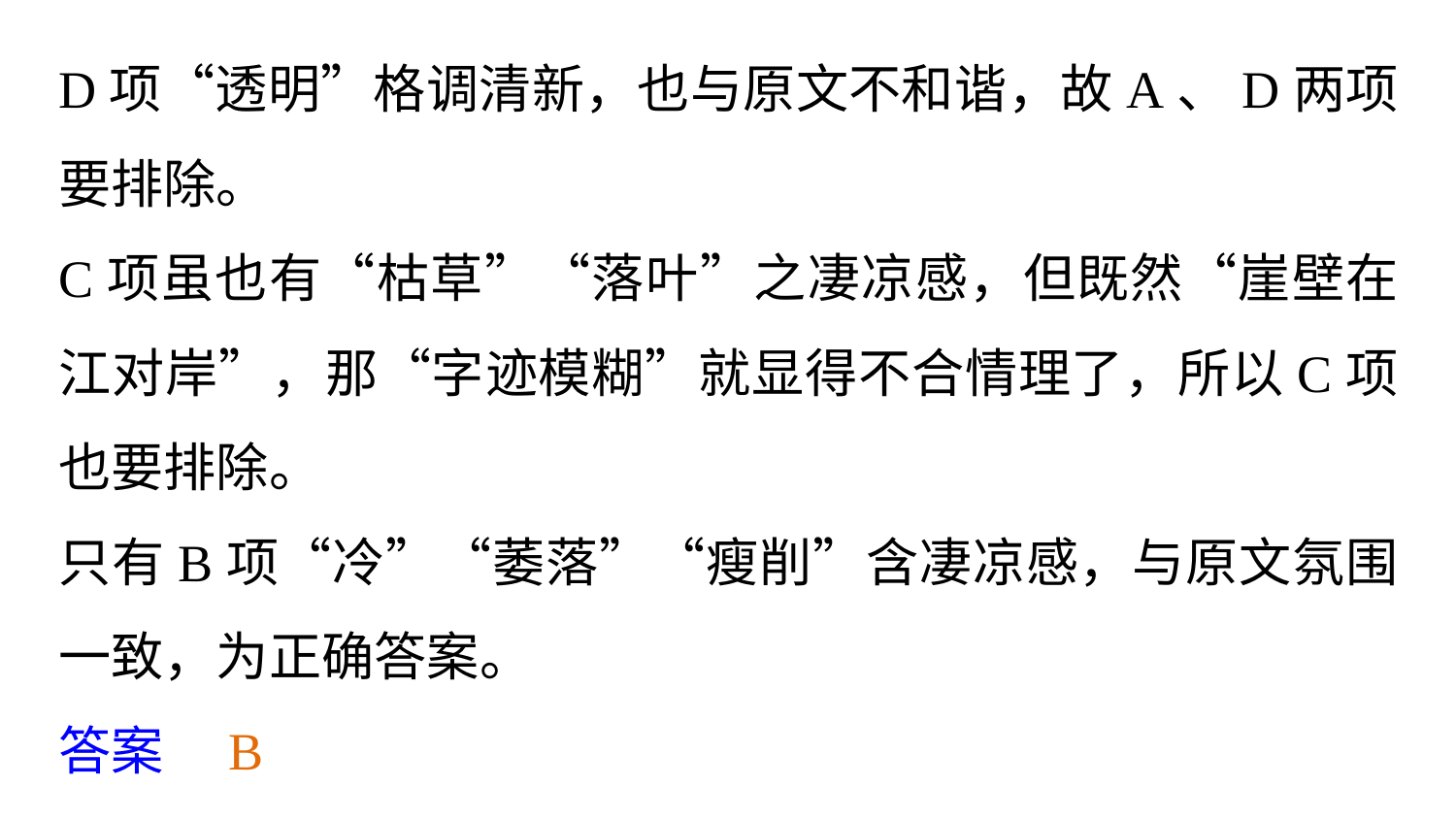

D项“透明”格调清新，也与原文不和谐，故A、D两项要排除。
C项虽也有“枯草”“落叶”之凄凉感，但既然“崖壁在江对岸”，那“字迹模糊”就显得不合情理了，所以C项也要排除。
只有B项“冷”“萎落”“瘦削”含凄凉感，与原文氛围一致，为正确答案。
答案　B